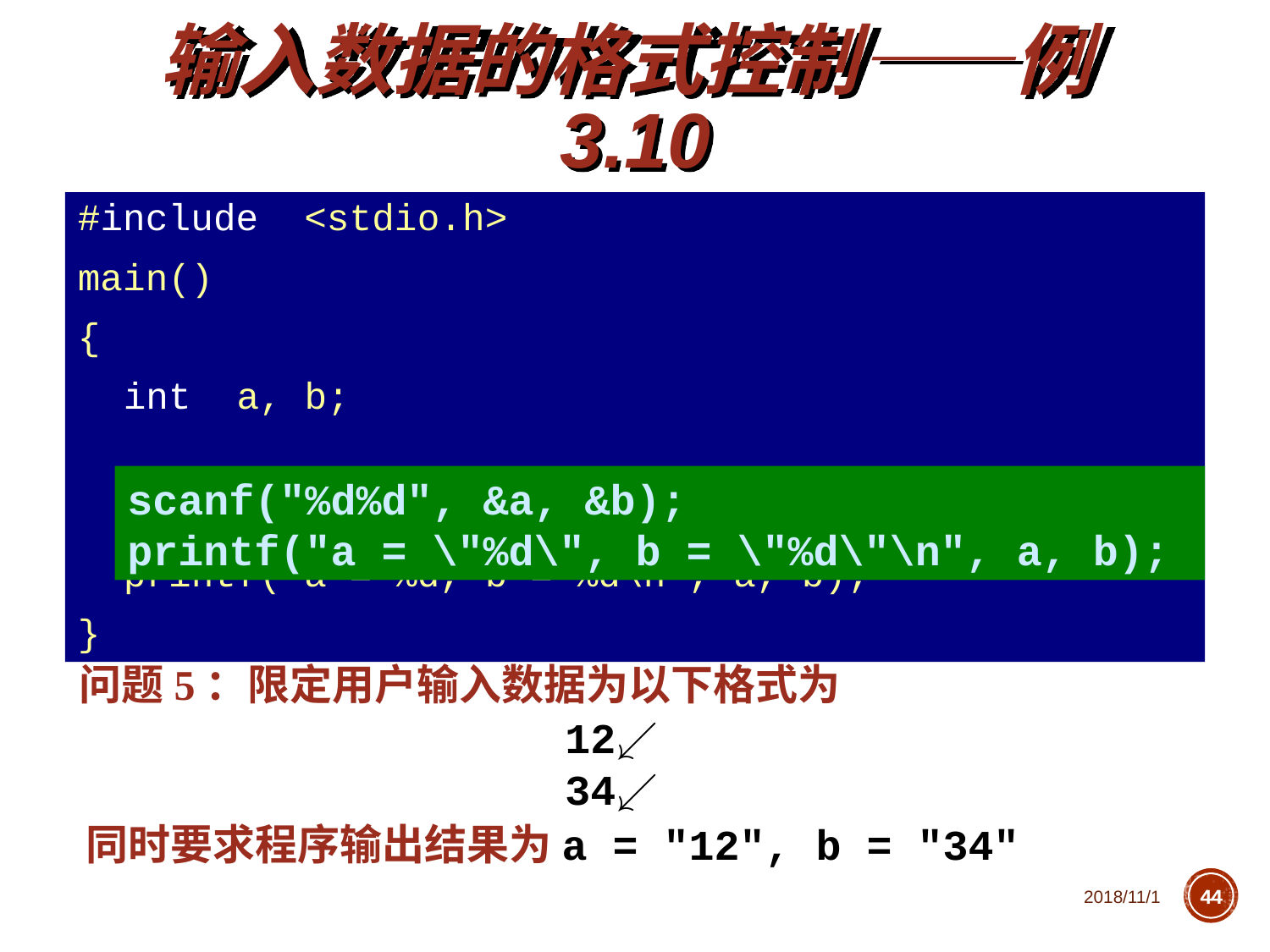

输入数据的格式控制——例3.10
#include  <stdio.h>
main()
{
	int  a, b;

	scanf("%d %d", &a, &b);
	printf("a = %d, b = %d\n", a, b);
}
scanf("%d%d", &a, &b);
printf("a = \"%d\", b = \"%d\"\n", a, b);
   问题5：限定用户输入数据为以下格式为
12↙
34↙
   同时要求程序输出结果为a = "12", b = "34"
2018/11/1
44